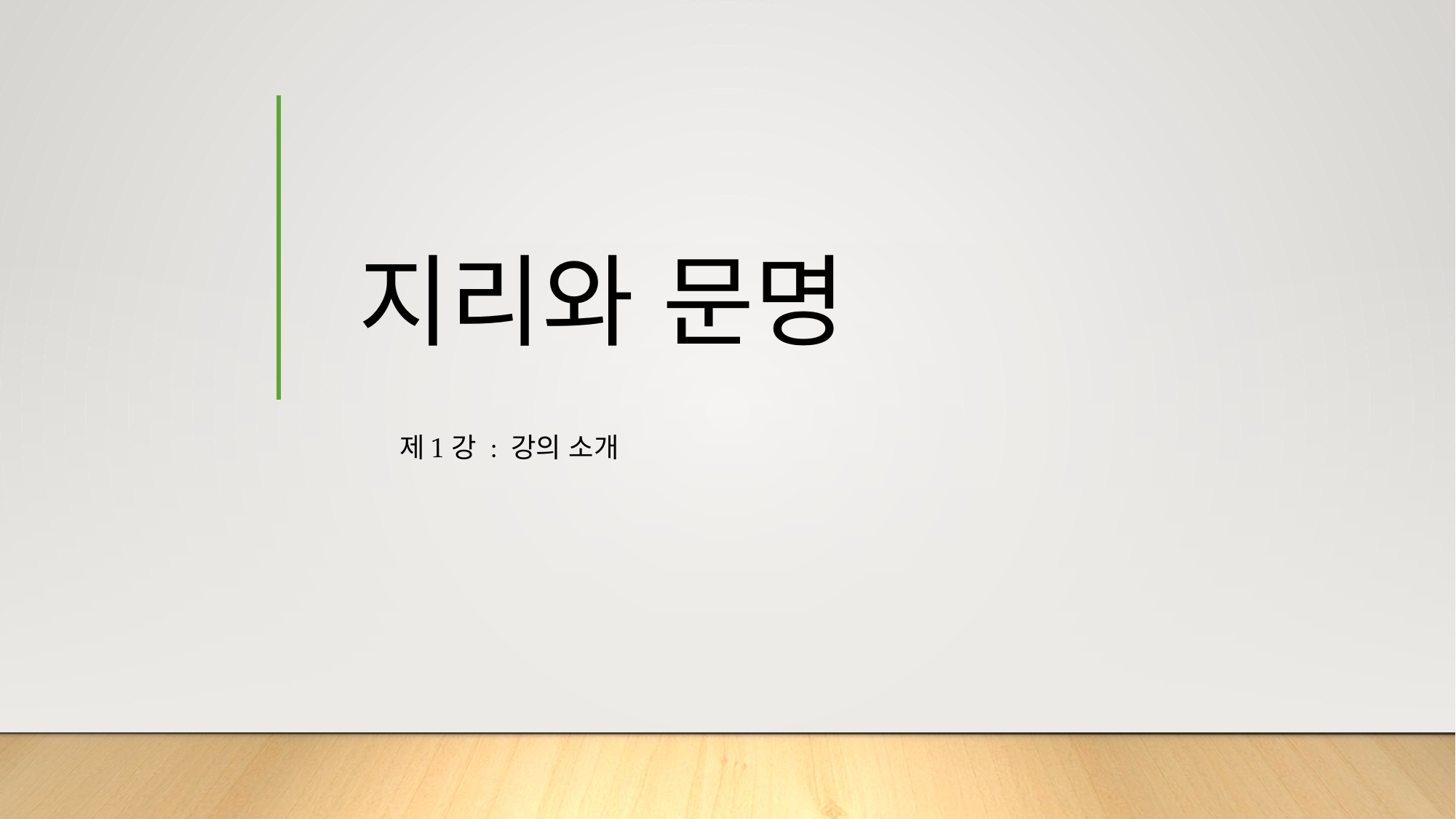

# 지리와 문명
제1강 : 강의 소개